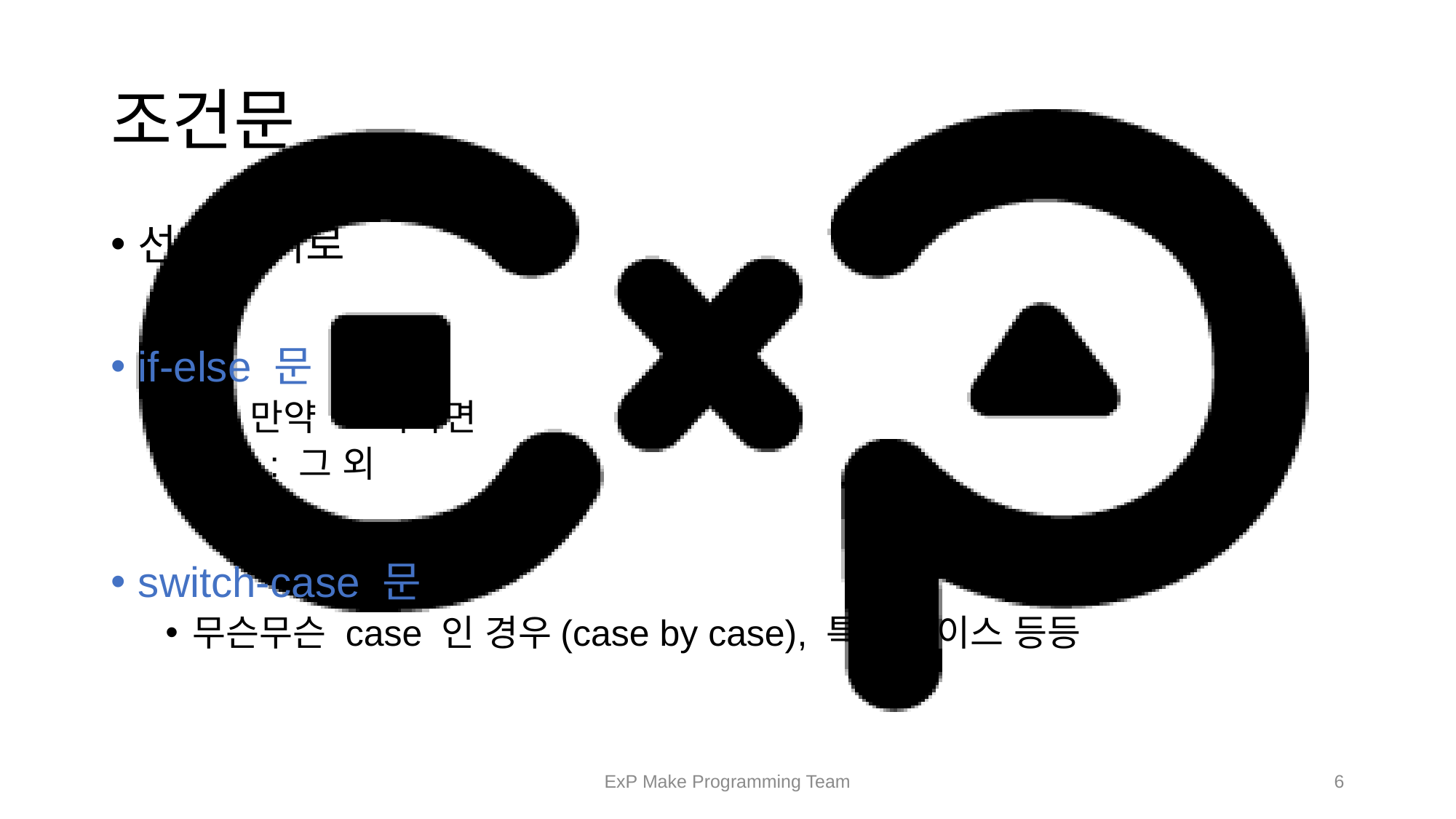

# 조건문
선택의 기로

if-else 문
if : 만약 ~ 이라면
else : 그 외

switch-case 문
무슨무슨 case 인 경우(case by case), 특별 케이스 등등

ExP Make Programming Team
6